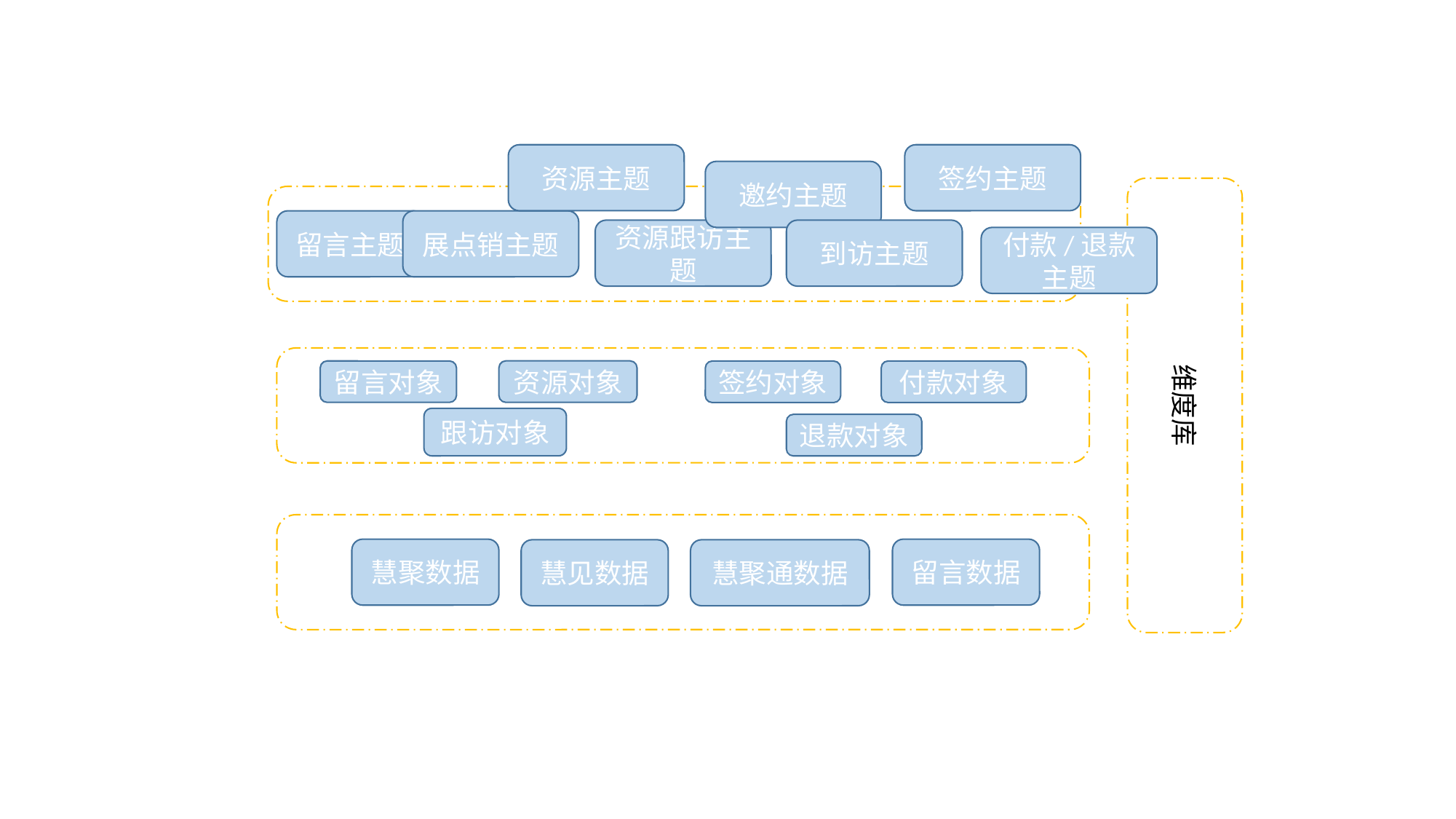

资源主题
签约主题
邀约主题

留言主题
展点销主题
资源跟访主题
到访主题
付款/退款主题
维度库

资源对象
留言对象
付款对象
签约对象
跟访对象
退款对象

慧聚数据
留言数据
慧见数据
慧聚通数据